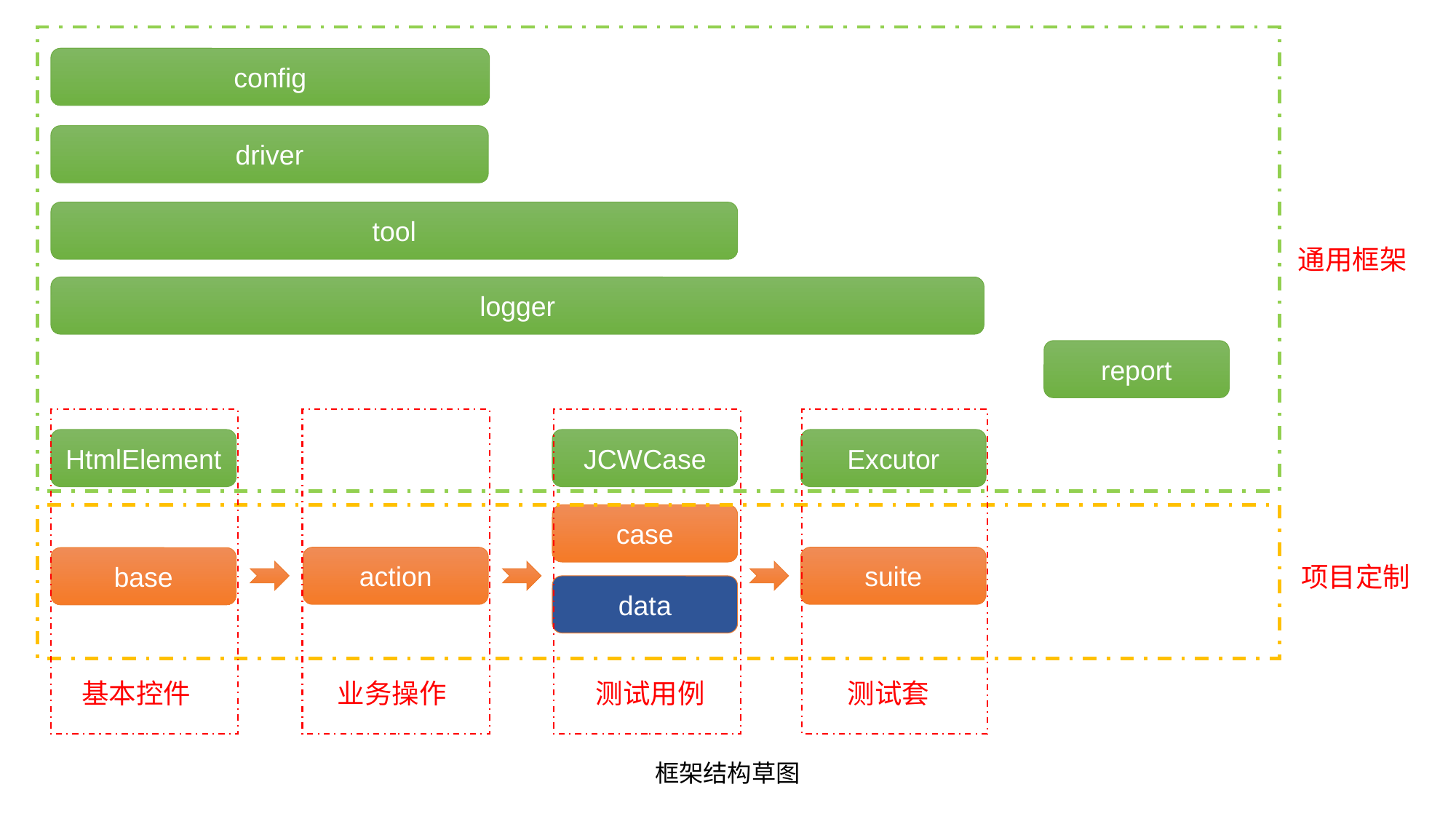

config
driver
tool
通用框架
logger
report

HtmlElement
JCWCase
Excutor

case
suite
action
base
项目定制

data
基本控件
业务操作
测试用例
测试套
框架结构草图